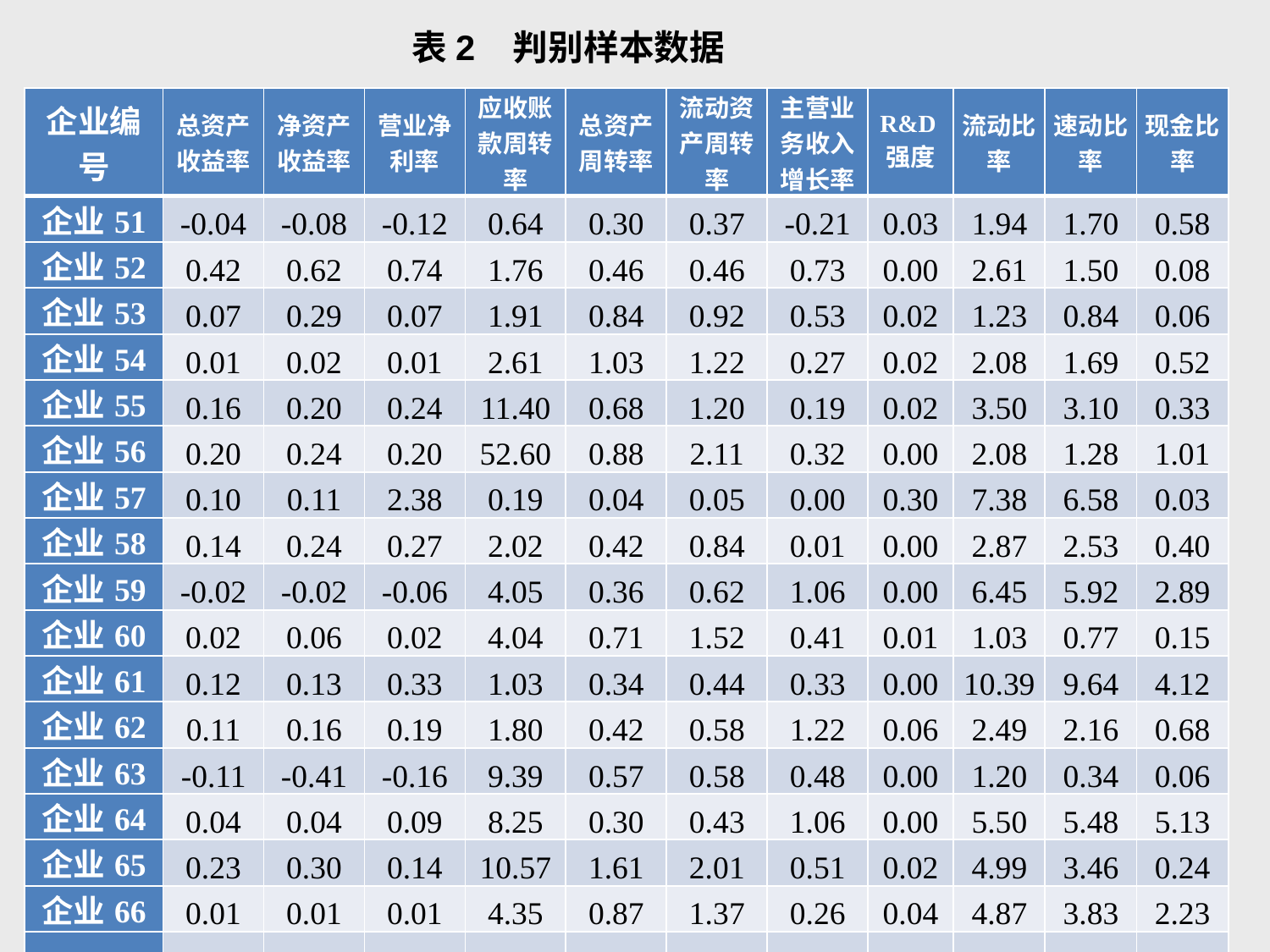

表2   判别样本数据

| 企业编号 | 总资产收益率 | 净资产收益率 | 营业净利率 | 应收账款周转率 | 总资产周转率 | 流动资产周转率 | 主营业务收入增长率 | R&D强度 | 流动比率 | 速动比率 | 现金比率 |
| --- | --- | --- | --- | --- | --- | --- | --- | --- | --- | --- | --- |
| 企业51 | -0.04 | -0.08 | -0.12 | 0.64 | 0.30 | 0.37 | -0.21 | 0.03 | 1.94 | 1.70 | 0.58 |
| 企业52 | 0.42 | 0.62 | 0.74 | 1.76 | 0.46 | 0.46 | 0.73 | 0.00 | 2.61 | 1.50 | 0.08 |
| 企业53 | 0.07 | 0.29 | 0.07 | 1.91 | 0.84 | 0.92 | 0.53 | 0.02 | 1.23 | 0.84 | 0.06 |
| 企业54 | 0.01 | 0.02 | 0.01 | 2.61 | 1.03 | 1.22 | 0.27 | 0.02 | 2.08 | 1.69 | 0.52 |
| 企业55 | 0.16 | 0.20 | 0.24 | 11.40 | 0.68 | 1.20 | 0.19 | 0.02 | 3.50 | 3.10 | 0.33 |
| 企业56 | 0.20 | 0.24 | 0.20 | 52.60 | 0.88 | 2.11 | 0.32 | 0.00 | 2.08 | 1.28 | 1.01 |
| 企业57 | 0.10 | 0.11 | 2.38 | 0.19 | 0.04 | 0.05 | 0.00 | 0.30 | 7.38 | 6.58 | 0.03 |
| 企业58 | 0.14 | 0.24 | 0.27 | 2.02 | 0.42 | 0.84 | 0.01 | 0.00 | 2.87 | 2.53 | 0.40 |
| 企业59 | -0.02 | -0.02 | -0.06 | 4.05 | 0.36 | 0.62 | 1.06 | 0.00 | 6.45 | 5.92 | 2.89 |
| 企业60 | 0.02 | 0.06 | 0.02 | 4.04 | 0.71 | 1.52 | 0.41 | 0.01 | 1.03 | 0.77 | 0.15 |
| 企业61 | 0.12 | 0.13 | 0.33 | 1.03 | 0.34 | 0.44 | 0.33 | 0.00 | 10.39 | 9.64 | 4.12 |
| 企业62 | 0.11 | 0.16 | 0.19 | 1.80 | 0.42 | 0.58 | 1.22 | 0.06 | 2.49 | 2.16 | 0.68 |
| 企业63 | -0.11 | -0.41 | -0.16 | 9.39 | 0.57 | 0.58 | 0.48 | 0.00 | 1.20 | 0.34 | 0.06 |
| 企业64 | 0.04 | 0.04 | 0.09 | 8.25 | 0.30 | 0.43 | 1.06 | 0.00 | 5.50 | 5.48 | 5.13 |
| 企业65 | 0.23 | 0.30 | 0.14 | 10.57 | 1.61 | 2.01 | 0.51 | 0.02 | 4.99 | 3.46 | 0.24 |
| 企业66 | 0.01 | 0.01 | 0.01 | 4.35 | 0.87 | 1.37 | 0.26 | 0.04 | 4.87 | 3.83 | 2.23 |
|  |  |  |  |  |  |  |  |  |  |  |  |
| 企业95 | -0.13 | -0.16 | -0.68 | 3.81 | 0.20 | 0.35 | -0.56 | 0.00 | 2.72 | 2.40 | 0.05 |
| 企业96 | -0.29 | -0.62 | -5.81 | 4.50 | 0.05 | 0.20 | -0.49 | 0.00 | 0.40 | 0.12 | 0.01 |
| 企业97 | -0.20 | -1.83 | -1.01 | 4.10 | 0.20 | 0.63 | -0.02 | 0.00 | 0.62 | 0.54 | 0.02 |
| 企业98 | -0.31 | 1.97 | -0.26 | 19.08 | 1.26 | 1.74 | 0.13 | 0.00 | 0.51 | 0.49 | 0.34 |